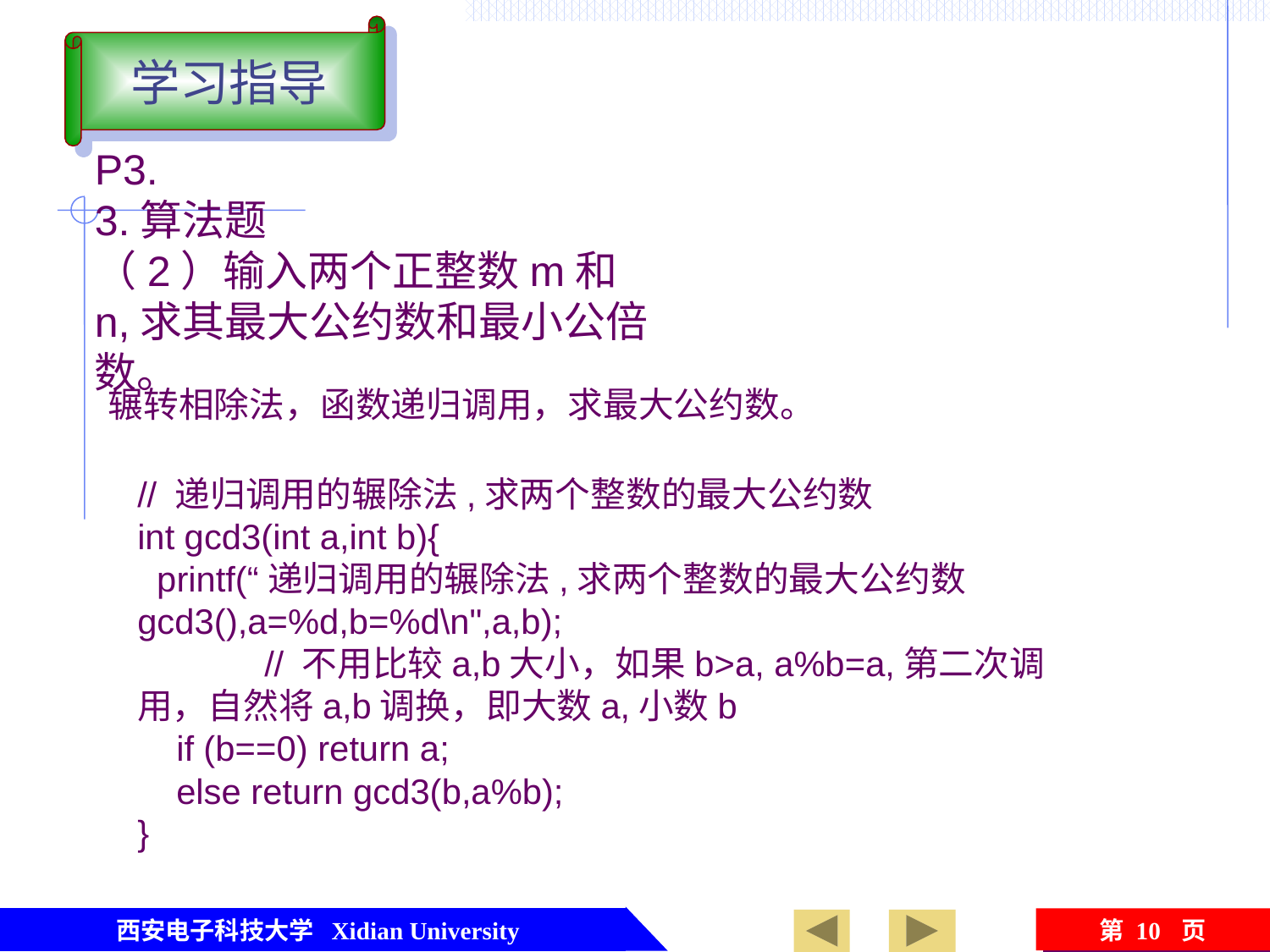

学习指导
P3.
3.算法题
（2）输入两个正整数m和n,求其最大公约数和最小公倍数。
辗转相除法，函数递归调用，求最大公约数。
// 递归调用的辗除法,求两个整数的最大公约数
int gcd3(int a,int b){
  printf(“递归调用的辗除法,求两个整数的最大公约数  gcd3(),a=%d,b=%d\n",a,b);
	// 不用比较a,b大小，如果b>a, a%b=a,第二次调用，自然将a,b调换，即大数a,小数b
    if (b==0) return a;
    else return gcd3(b,a%b);
}

西安电子科技大学  Xidian University
第 10 页